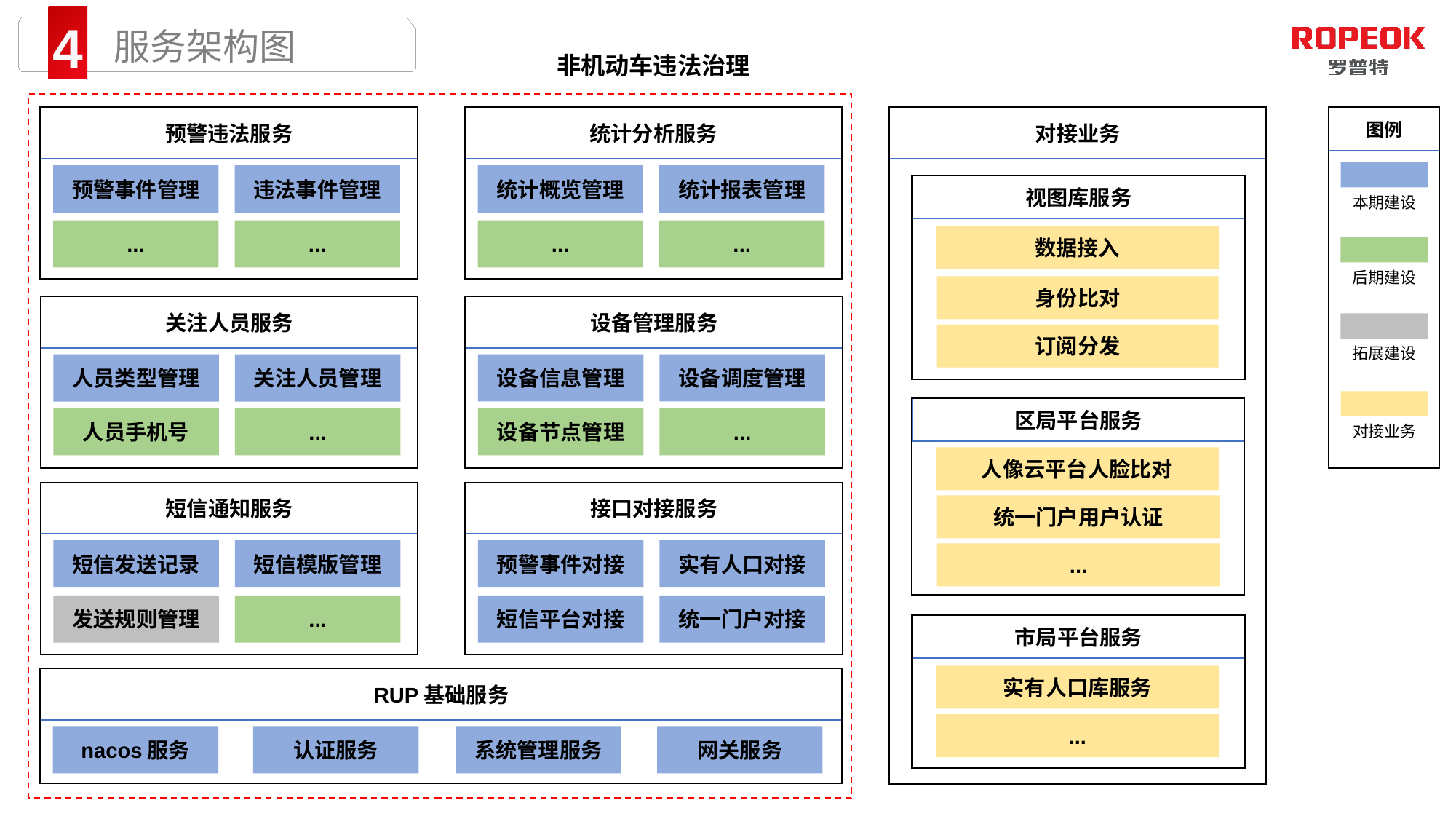

4

服务架构图
非机动车违法治理

对接业务
预警违法服务
统计分析服务
图例

预警事件管理
统计概览管理
违法事件管理
统计报表管理

视图库服务
本期建设
...
...
...
...
数据接入

后期建设
身份比对

设备管理服务
关注人员服务

订阅分发
拓展建设
设备信息管理
设备调度管理
人员类型管理
关注人员管理

区局平台服务
设备节点管理
...
人员手机号
...
对接业务
人像云平台人脸比对
短信通知服务

接口对接服务
统一门户用户认证
短信发送记录
预警事件对接
短信模版管理
实有人口对接
...
发送规则管理
...
短信平台对接
统一门户对接

市局平台服务
实有人口库服务

RUP基础服务
...
nacos服务
系统管理服务
认证服务
网关服务